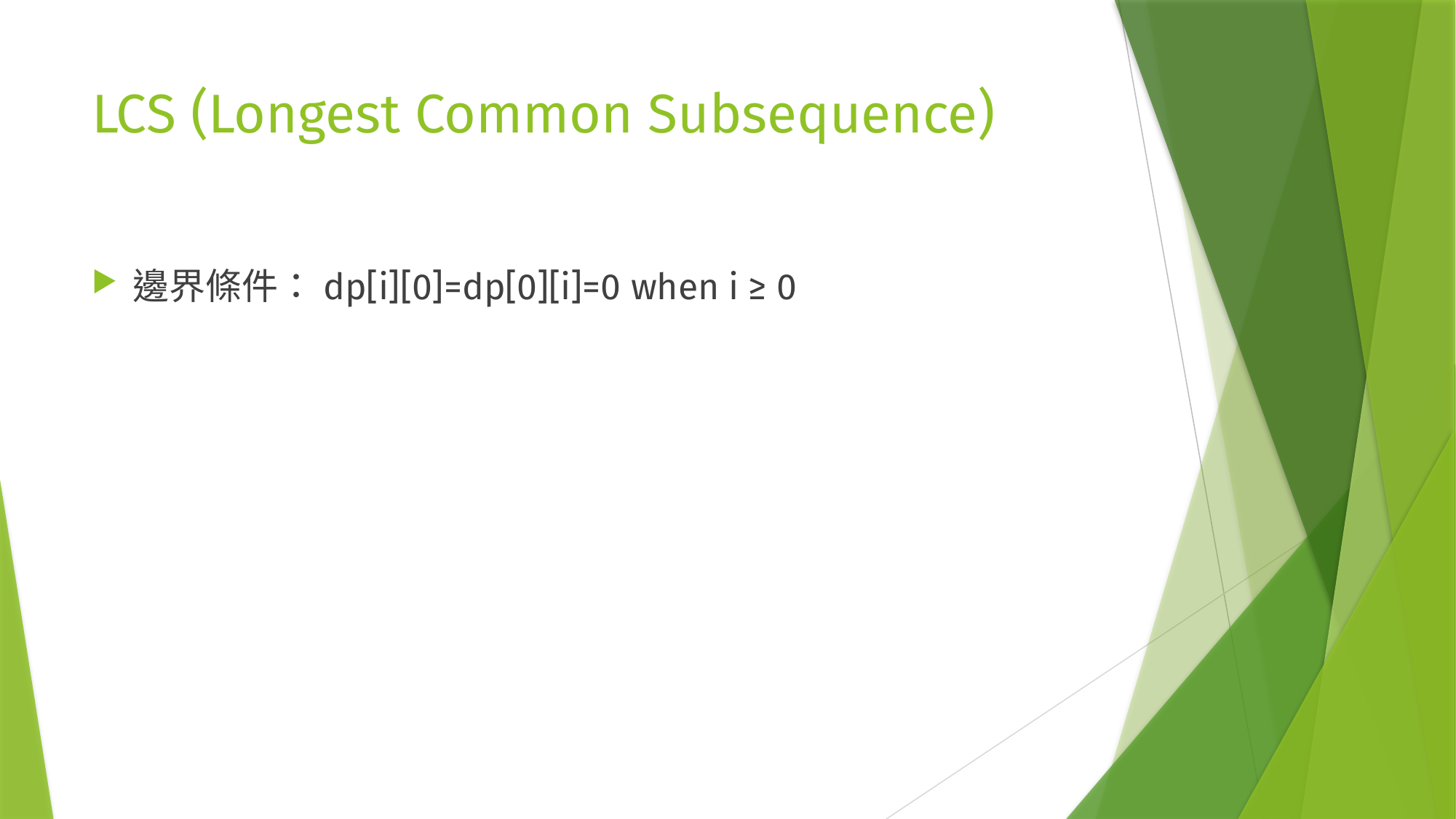

# LCS (Longest Common Subsequence)
邊界條件：dp[i][0]=dp[0][i]=0 when i ≥ 0